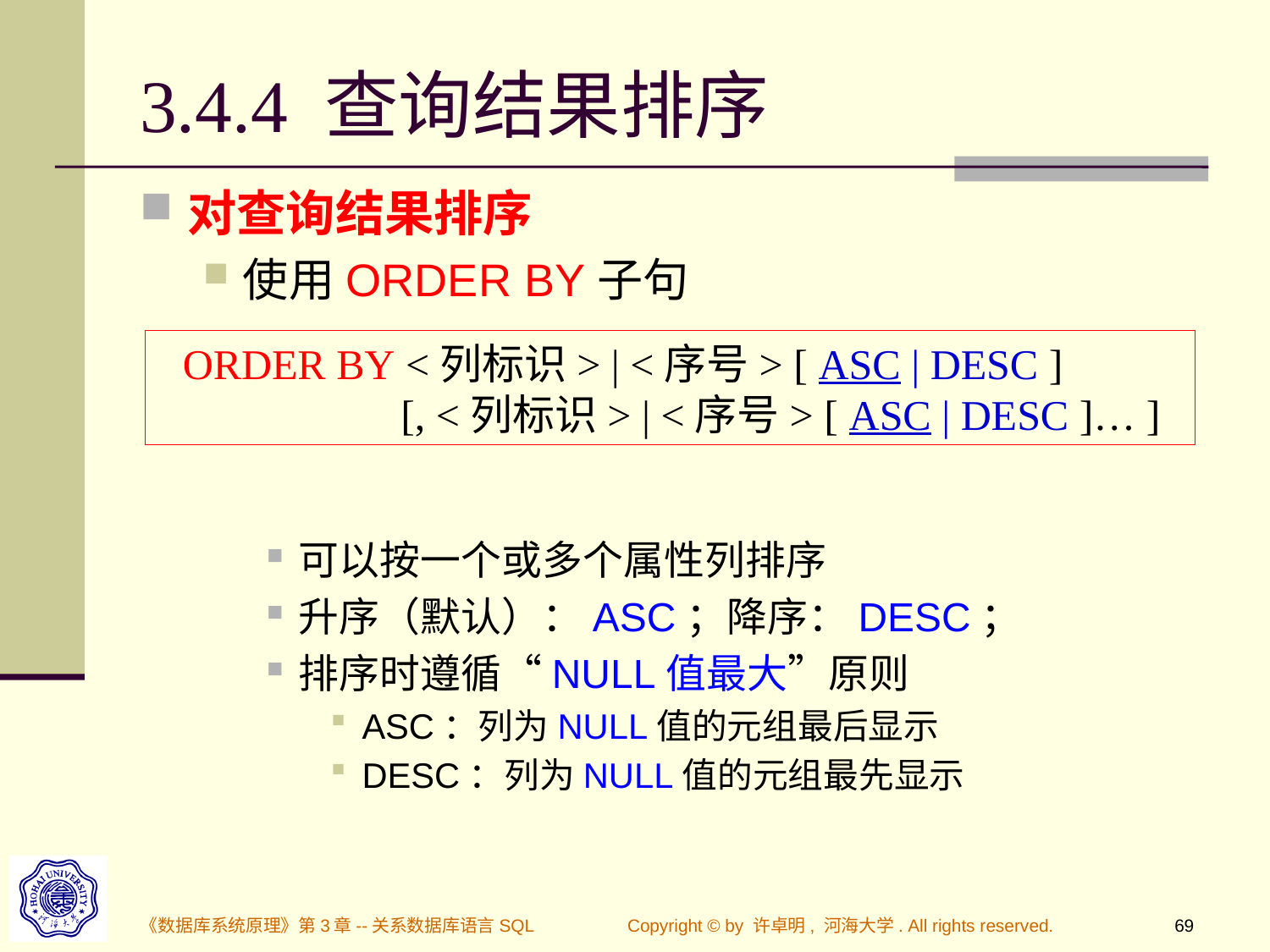

# 3.4.4 查询结果排序
对查询结果排序
使用ORDER BY子句

可以按一个或多个属性列排序
升序（默认）：ASC；降序：DESC；
排序时遵循“NULL值最大”原则
ASC：列为NULL值的元组最后显示
DESC：列为NULL值的元组最先显示
ORDER BY <列标识> | <序号> [ ASC | DESC ]
                 [, <列标识> | <序号> [ ASC | DESC ]… ]
《数据库系统原理》第3章--关系数据库语言SQL
Copyright © by 许卓明, 河海大学. All rights reserved.
69